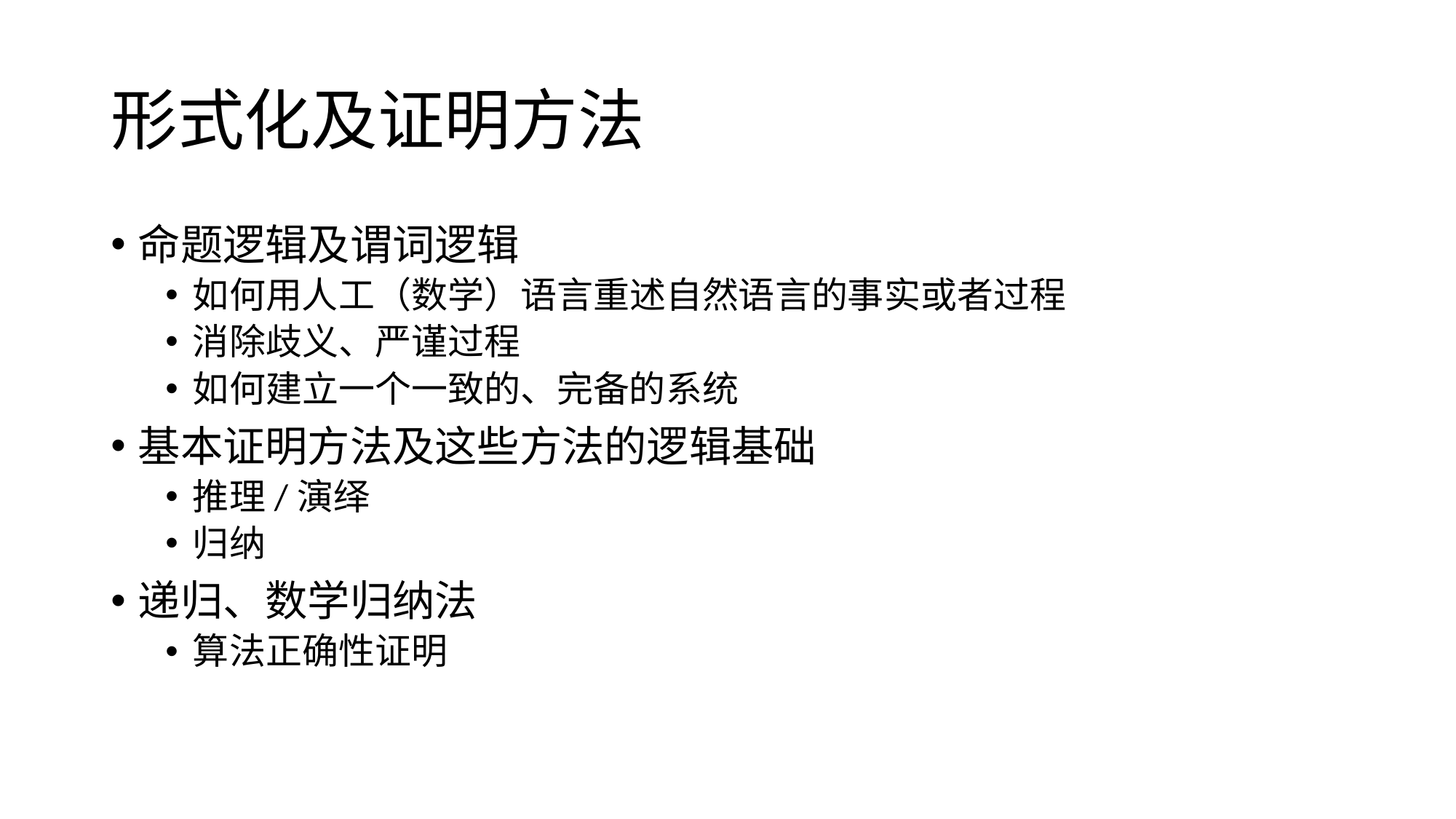

# 形式化及证明方法
命题逻辑及谓词逻辑
如何用人工（数学）语言重述自然语言的事实或者过程
消除歧义、严谨过程
如何建立一个一致的、完备的系统
基本证明方法及这些方法的逻辑基础
推理/演绎
归纳
递归、数学归纳法
算法正确性证明